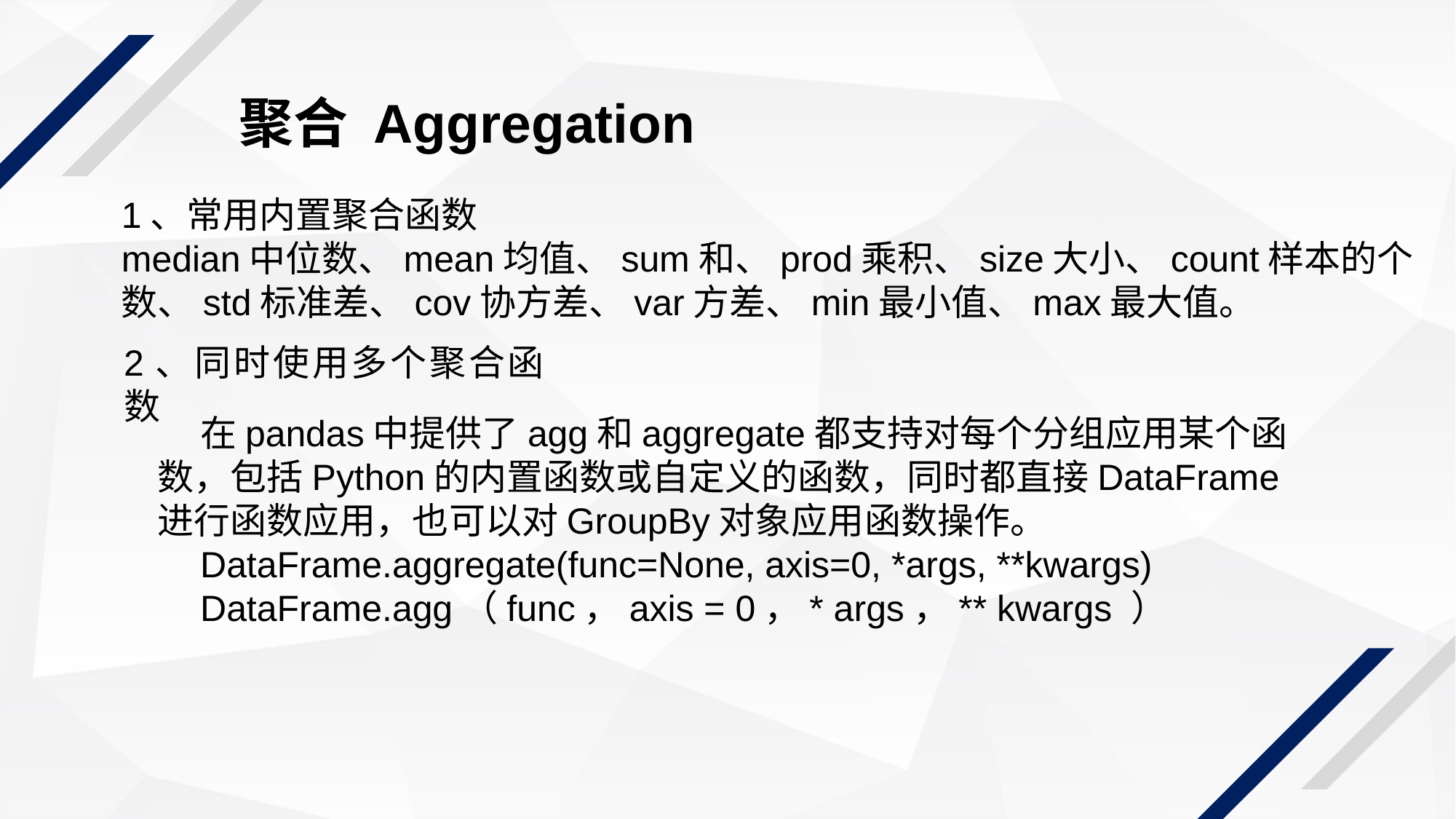

聚合 Aggregation
1、常用内置聚合函数
median中位数、mean均值、sum和、prod乘积、size大小、count样本的个数、std标准差、cov协方差、var方差、min最小值、max最大值。
2、同时使用多个聚合函数
在pandas中提供了agg和aggregate都支持对每个分组应用某个函数，包括Python的内置函数或自定义的函数，同时都直接DataFrame进行函数应用，也可以对GroupBy对象应用函数操作。
DataFrame.aggregate(func=None, axis=0, *args, **kwargs)
DataFrame.agg（func，axis = 0，* args，** kwargs ）